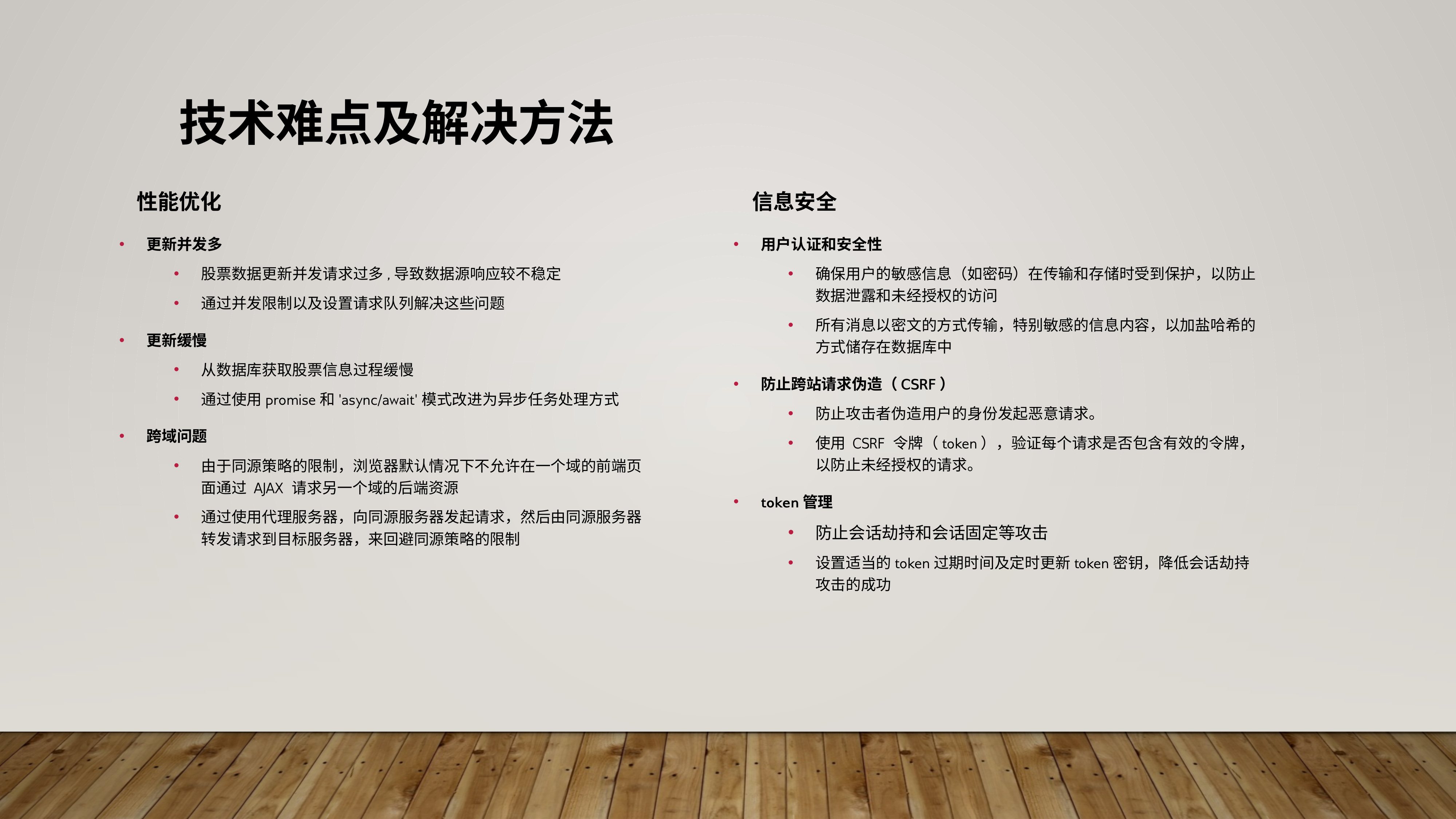

# 技术难点及解决方法
性能优化
信息安全
更新并发多
股票数据更新并发请求过多,导致数据源响应较不稳定
通过并发限制以及设置请求队列解决这些问题
更新缓慢
从数据库获取股票信息过程缓慢
通过使用promise和'async/await'模式改进为异步任务处理方式
跨域问题
由于同源策略的限制，浏览器默认情况下不允许在一个域的前端页面通过 AJAX 请求另一个域的后端资源
通过使用代理服务器，向同源服务器发起请求，然后由同源服务器转发请求到目标服务器，来回避同源策略的限制

用户认证和安全性
确保用户的敏感信息（如密码）在传输和存储时受到保护，以防止数据泄露和未经授权的访问
所有消息以密文的方式传输，特别敏感的信息内容，以加盐哈希的方式储存在数据库中
防止跨站请求伪造（CSRF）
防止攻击者伪造用户的身份发起恶意请求。
使用 CSRF 令牌（token），验证每个请求是否包含有效的令牌，以防止未经授权的请求。
token管理
防止会话劫持和会话固定等攻击
设置适当的token过期时间及定时更新token密钥，降低会话劫持攻击的成功